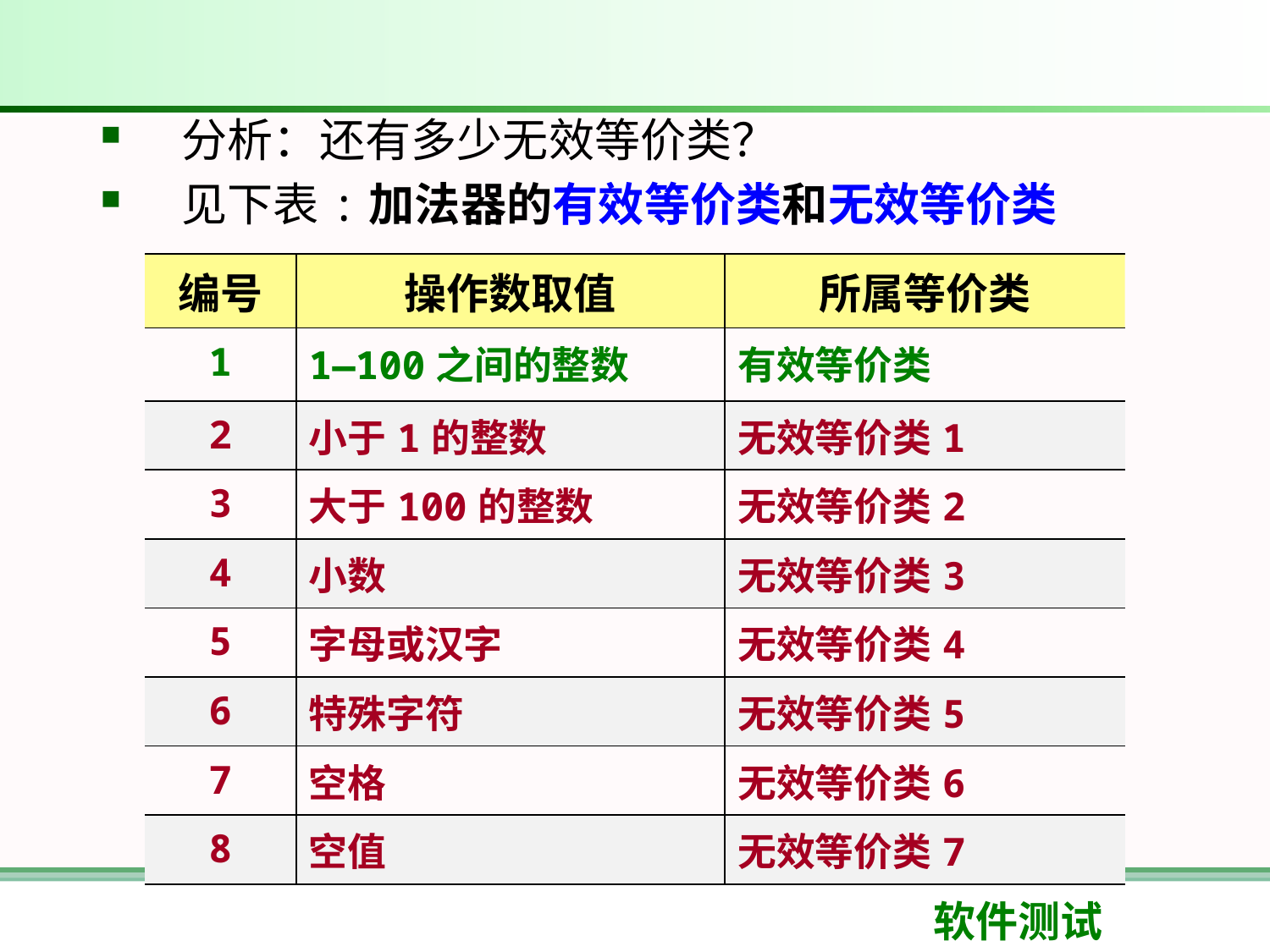

分析：还有多少无效等价类？
见下表:加法器的有效等价类和无效等价类
| 编号 | 操作数取值 | 所属等价类 |
| --- | --- | --- |
| 1 | 1—100之间的整数 | 有效等价类 |
| 2 | 小于1的整数 | 无效等价类1 |
| 3 | 大于100的整数 | 无效等价类2 |
| 4 | 小数 | 无效等价类3 |
| 5 | 字母或汉字 | 无效等价类4 |
| 6 | 特殊字符 | 无效等价类5 |
| 7 | 空格 | 无效等价类6 |
| 8 | 空值 | 无效等价类7 |